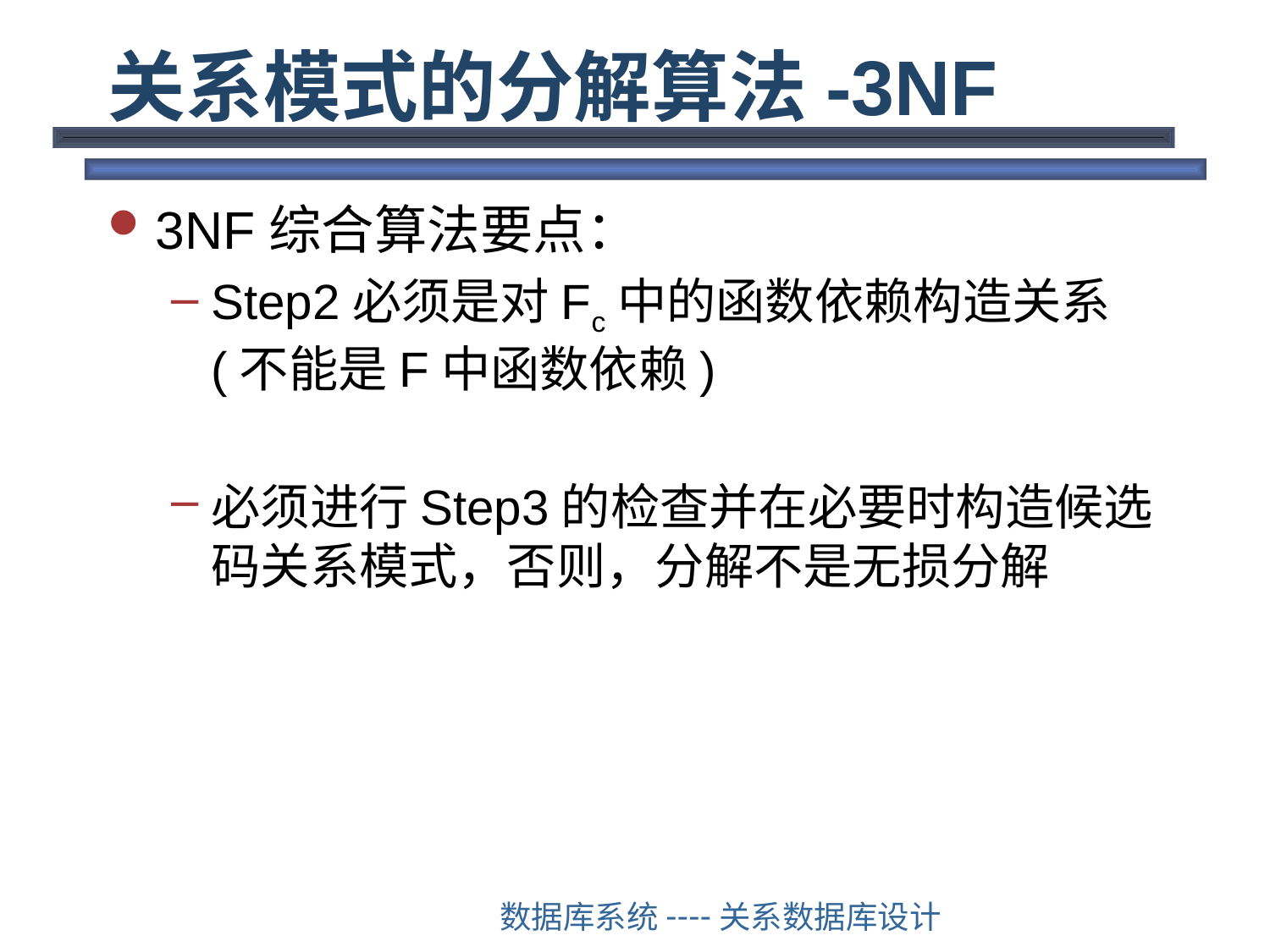

# 关系模式的分解算法-3NF
3NF综合算法要点：
Step2必须是对Fc中的函数依赖构造关系(不能是F中函数依赖)

必须进行Step3的检查并在必要时构造候选码关系模式，否则，分解不是无损分解

数据库系统----关系数据库设计